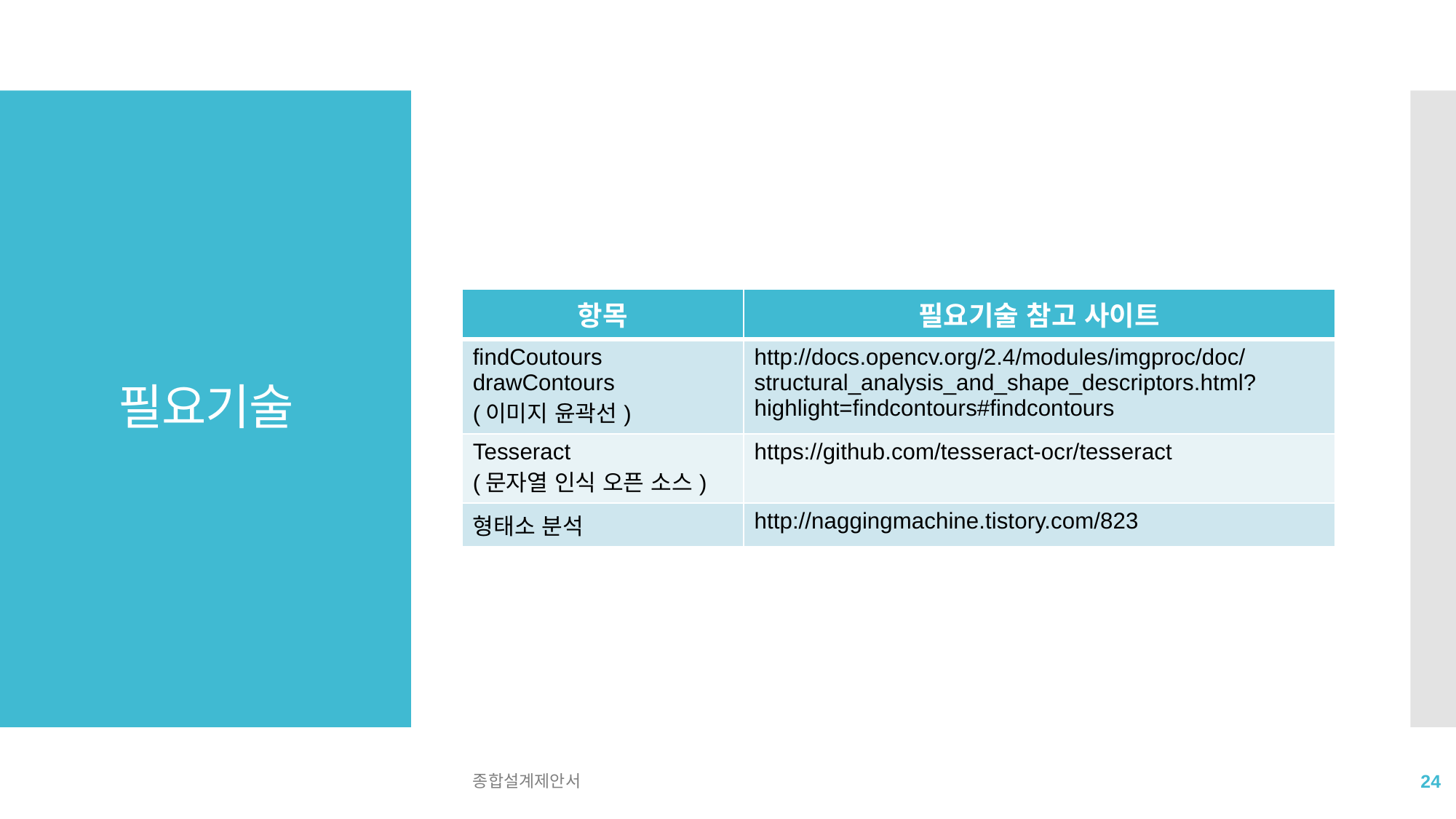

# 필요기술
| 항목 | 필요기술 참고 사이트 |
| --- | --- |
| findCoutours drawContours (이미지 윤곽선) | http://docs.opencv.org/2.4/modules/imgproc/doc/structural\_analysis\_and\_shape\_descriptors.html?highlight=findcontours#findcontours |
| Tesseract (문자열 인식 오픈 소스) | https://github.com/tesseract-ocr/tesseract |
| 형태소 분석 | http://naggingmachine.tistory.com/823 |
종합설계제안서
24